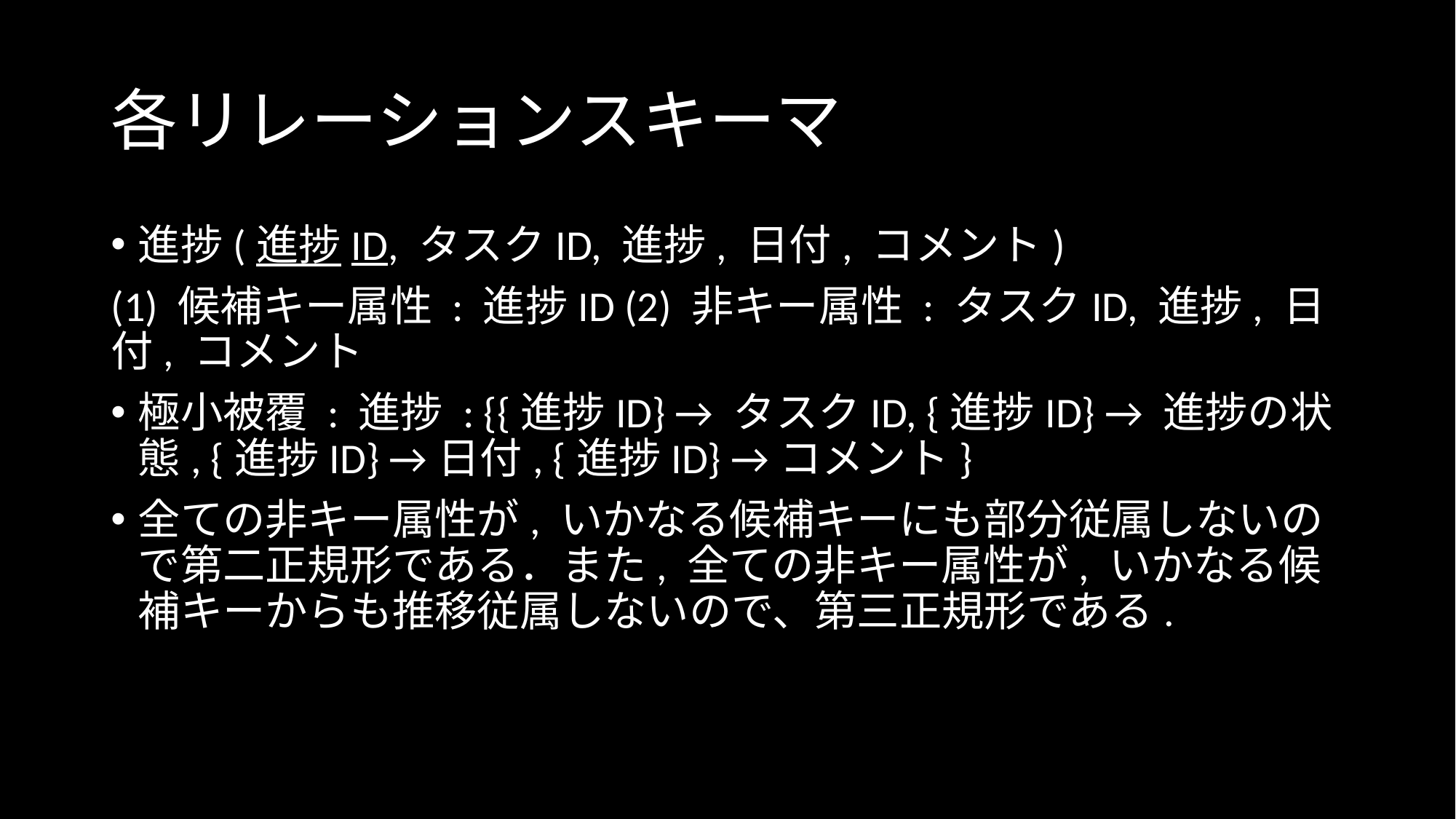

# 各リレーションスキーマ
進捗(進捗ID, タスクID, 進捗, 日付, コメント)
(1) 候補キー属性 : 進捗ID (2) 非キー属性 : タスクID, 進捗, 日付, コメント
極小被覆 : 進捗 : {{進捗ID} → タスクID, {進捗ID} → 進捗の状態, {進捗ID} →日付, {進捗ID} →コメント}
全ての非キー属性が, いかなる候補キーにも部分従属しないので第二正規形である．また, 全ての非キー属性が, いかなる候補キーからも推移従属しないので、第三正規形である.